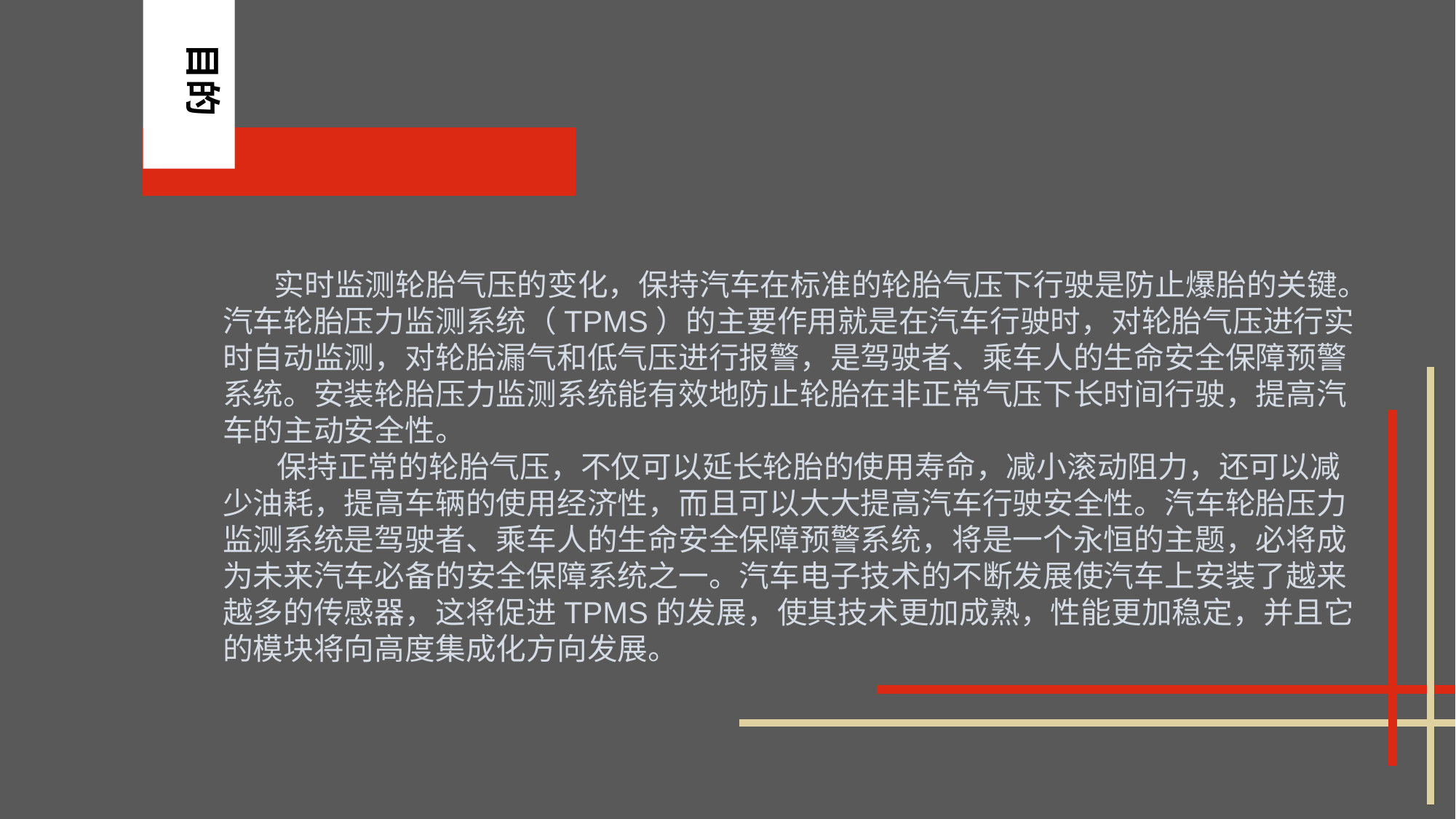

目的

       实时监测轮胎气压的变化，保持汽车在标准的轮胎气压下行驶是防止爆胎的关键。汽车轮胎压力监测系统（TPMS）的主要作用就是在汽车行驶时，对轮胎气压进行实时自动监测，对轮胎漏气和低气压进行报警，是驾驶者、乘车人的生命安全保障预警系统。安装轮胎压力监测系统能有效地防止轮胎在非正常气压下长时间行驶，提高汽车的主动安全性。
       保持正常的轮胎气压，不仅可以延长轮胎的使用寿命，减小滚动阻力，还可以减少油耗，提高车辆的使用经济性，而且可以大大提高汽车行驶安全性。汽车轮胎压力监测系统是驾驶者、乘车人的生命安全保障预警系统，将是一个永恒的主题，必将成为未来汽车必备的安全保障系统之一。汽车电子技术的不断发展使汽车上安装了越来越多的传感器，这将促进TPMS的发展，使其技术更加成熟，性能更加稳定，并且它的模块将向高度集成化方向发展。